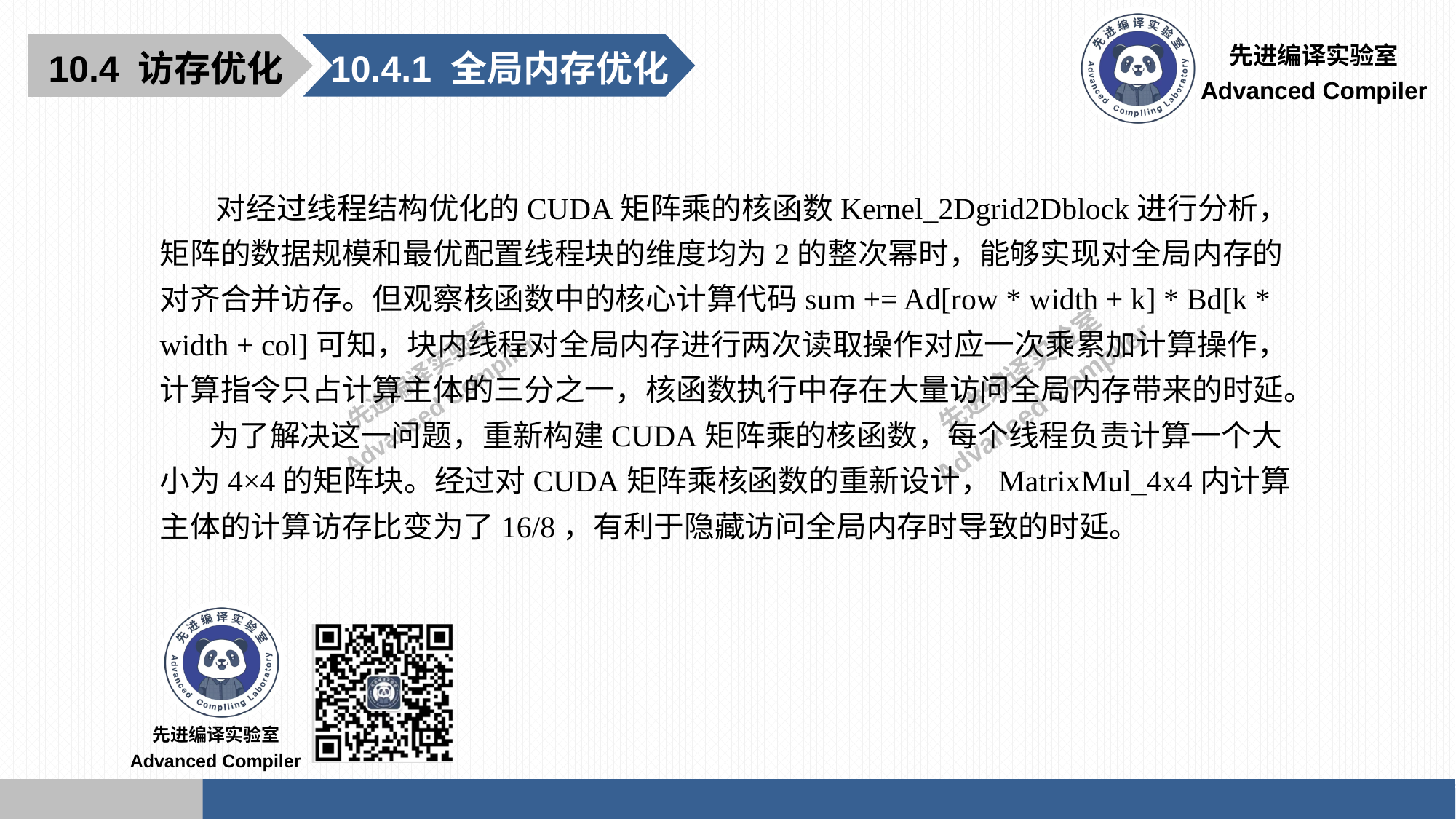

10.4.1 全局内存优化
10.4 访存优化

     对经过线程结构优化的CUDA矩阵乘的核函数Kernel_2Dgrid2Dblock进行分析，矩阵的数据规模和最优配置线程块的维度均为2的整次幂时，能够实现对全局内存的对齐合并访存。但观察核函数中的核心计算代码sum += Ad[row * width + k] * Bd[k * width + col]可知，块内线程对全局内存进行两次读取操作对应一次乘累加计算操作，计算指令只占计算主体的三分之一，核函数执行中存在大量访问全局内存带来的时延。
    为了解决这一问题，重新构建CUDA矩阵乘的核函数，每个线程负责计算一个大小为4×4的矩阵块。经过对CUDA矩阵乘核函数的重新设计，MatrixMul_4x4内计算主体的计算访存比变为了16/8，有利于隐藏访问全局内存时导致的时延。